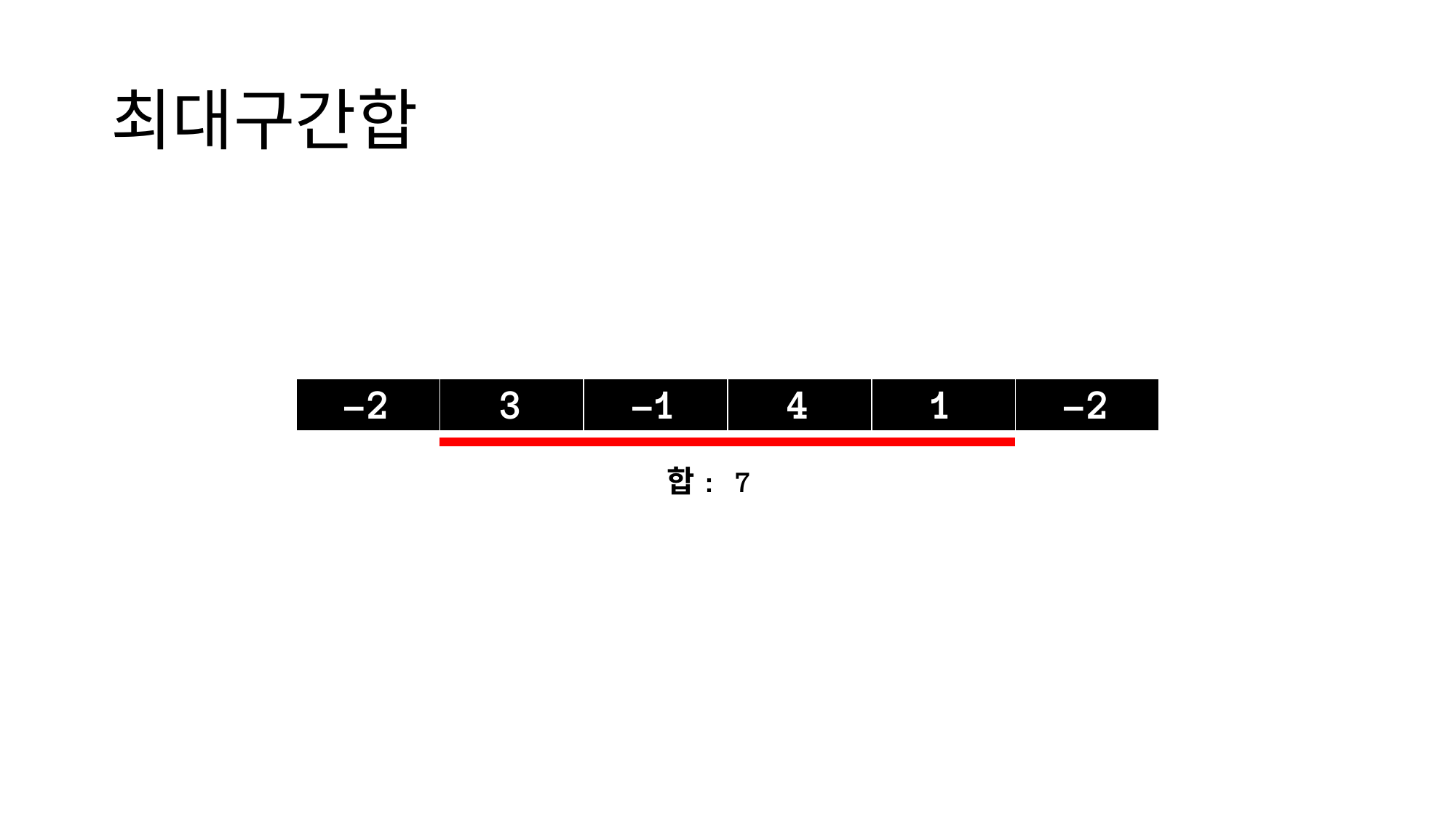

# 최대구간합
| -2 | 3 | -1 | 4 | 1 | -2 |
| --- | --- | --- | --- | --- | --- |
합: 7